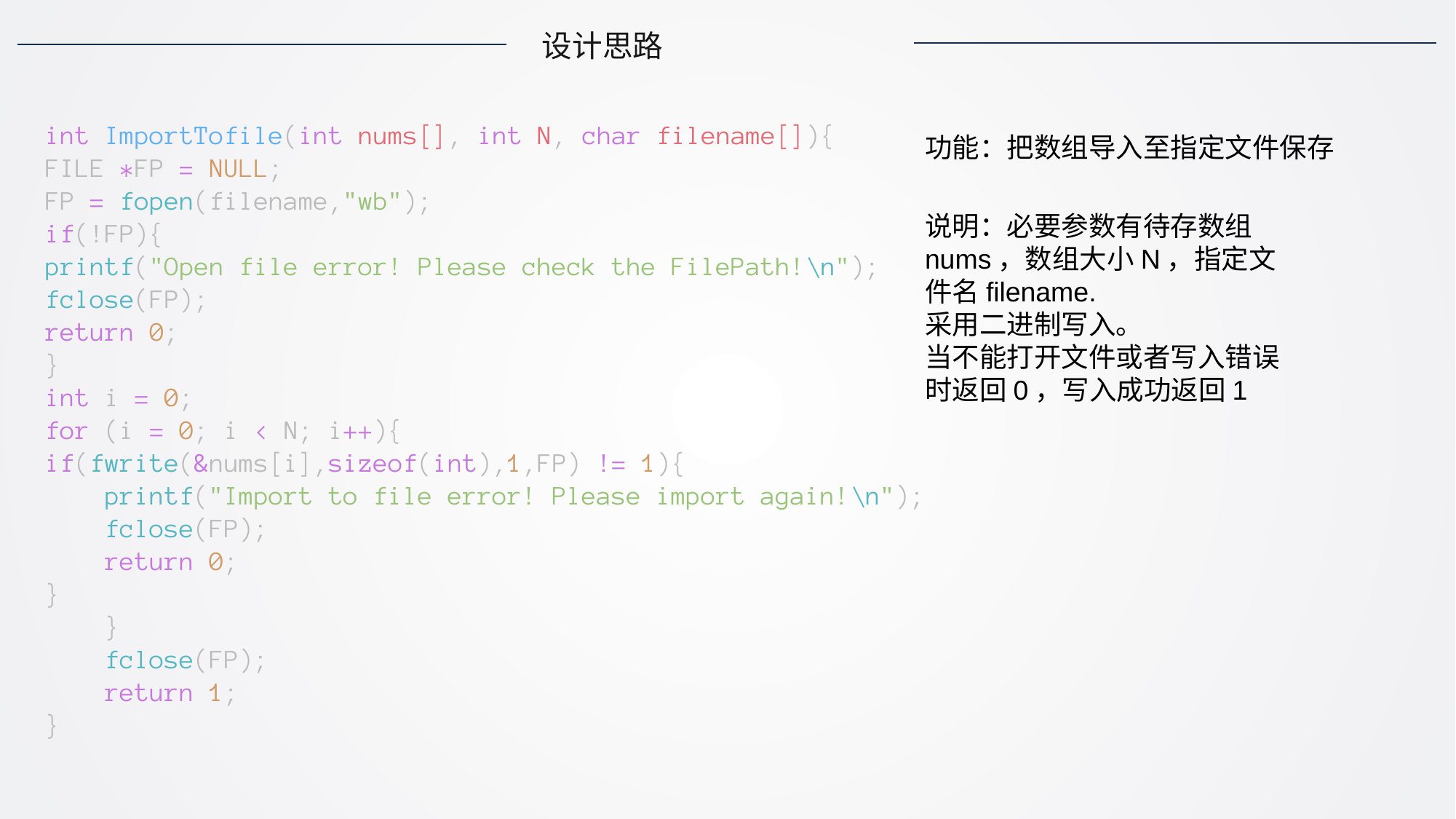

设计思路

int ImportTofile(int nums[], int N, char filename[]){
FILE *FP = NULL;
FP = fopen(filename,"wb");
if(!FP){
printf("Open file error! Please check the FilePath!\n");
fclose(FP);
return 0;
}
int i = 0;
for (i = 0; i < N; i++){
if(fwrite(&nums[i],sizeof(int),1,FP) != 1){
    printf("Import to file error! Please import again!\n");
    fclose(FP);
    return 0;
}
    }
    fclose(FP);
    return 1;
}

功能：把数组导入至指定文件保存
说明：必要参数有待存数组nums，数组大小N，指定文件名filename.
采用二进制写入。
当不能打开文件或者写入错误时返回0，写入成功返回1